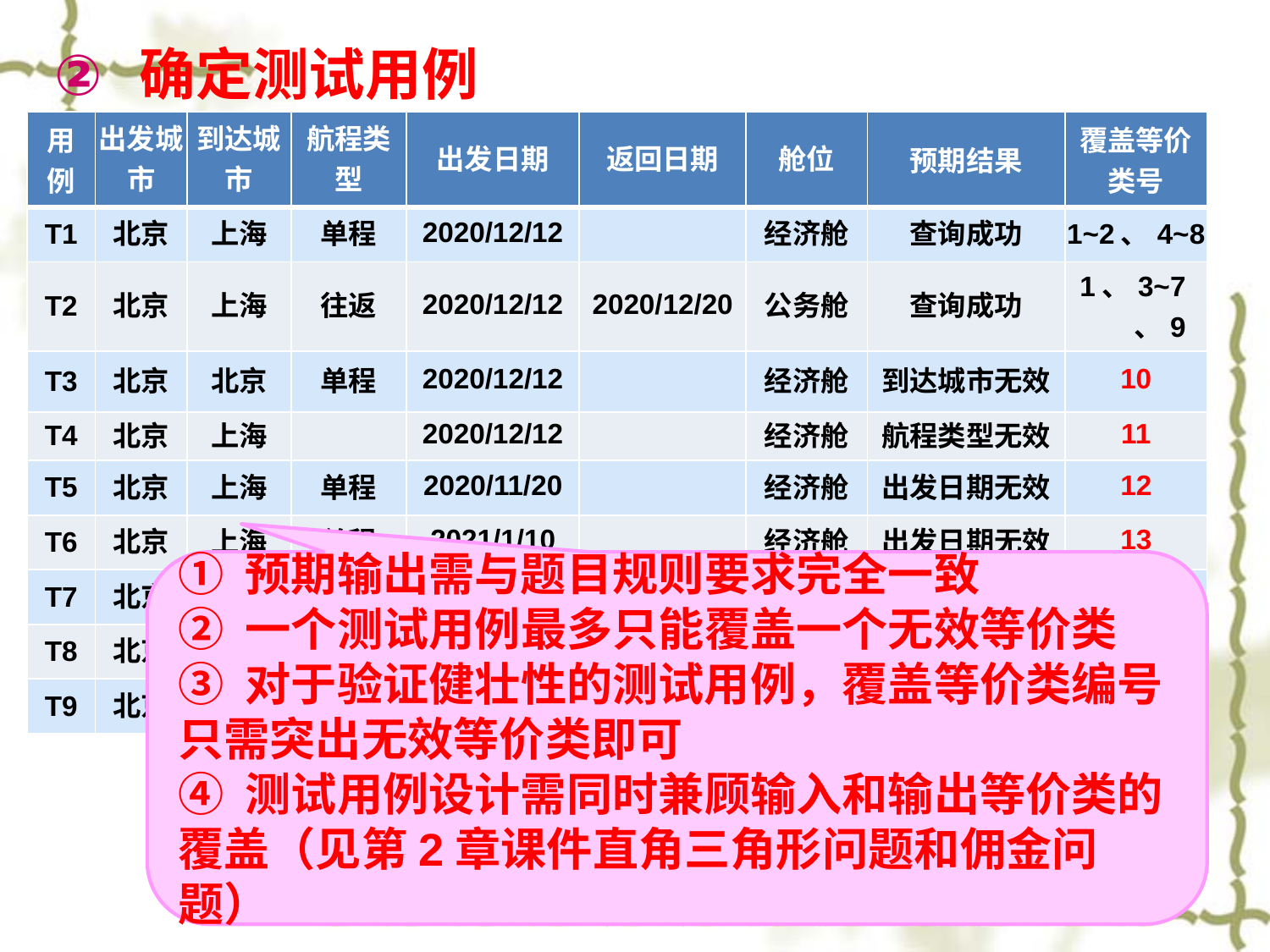

确定测试用例
| 用例 | 出发城市 | 到达城市 | 航程类型 | 出发日期 | 返回日期 | 舱位 | 预期结果 | 覆盖等价类号 |
| --- | --- | --- | --- | --- | --- | --- | --- | --- |
| T1 | 北京 | 上海 | 单程 | 2020/12/12 |  | 经济舱 | 查询成功 | 1~2、4~8 |
| T2 | 北京 | 上海 | 往返 | 2020/12/12 | 2020/12/20 | 公务舱 | 查询成功 | 1、3~7、9 |
| T3 | 北京 | 北京 | 单程 | 2020/12/12 |  | 经济舱 | 到达城市无效 | 10 |
| T4 | 北京 | 上海 |  | 2020/12/12 |  | 经济舱 | 航程类型无效 | 11 |
| T5 | 北京 | 上海 | 单程 | 2020/11/20 |  | 经济舱 | 出发日期无效 | 12 |
| T6 | 北京 | 上海 | 单程 | 2021/1/10 |  | 经济舱 | 出发日期无效 | 13 |
| T7 | 北京 | 上海 | 往返 | 2020/12/12 | 2020/12/10 | 经济舱 | 返回日期无效 | 14 |
| T8 | 北京 | 上海 | 往返 | 2020/12/12 | 2021/1/10 | 经济舱 | 返回日期无效 | 15 |
| T9 | 北京 | 上海 | 单程 | 2020/12/12 |  |  | 舱位无效 | 16 |
① 预期输出需与题目规则要求完全一致
② 一个测试用例最多只能覆盖一个无效等价类
③ 对于验证健壮性的测试用例，覆盖等价类编号只需突出无效等价类即可
④ 测试用例设计需同时兼顾输入和输出等价类的覆盖（见第2章课件直角三角形问题和佣金问题）